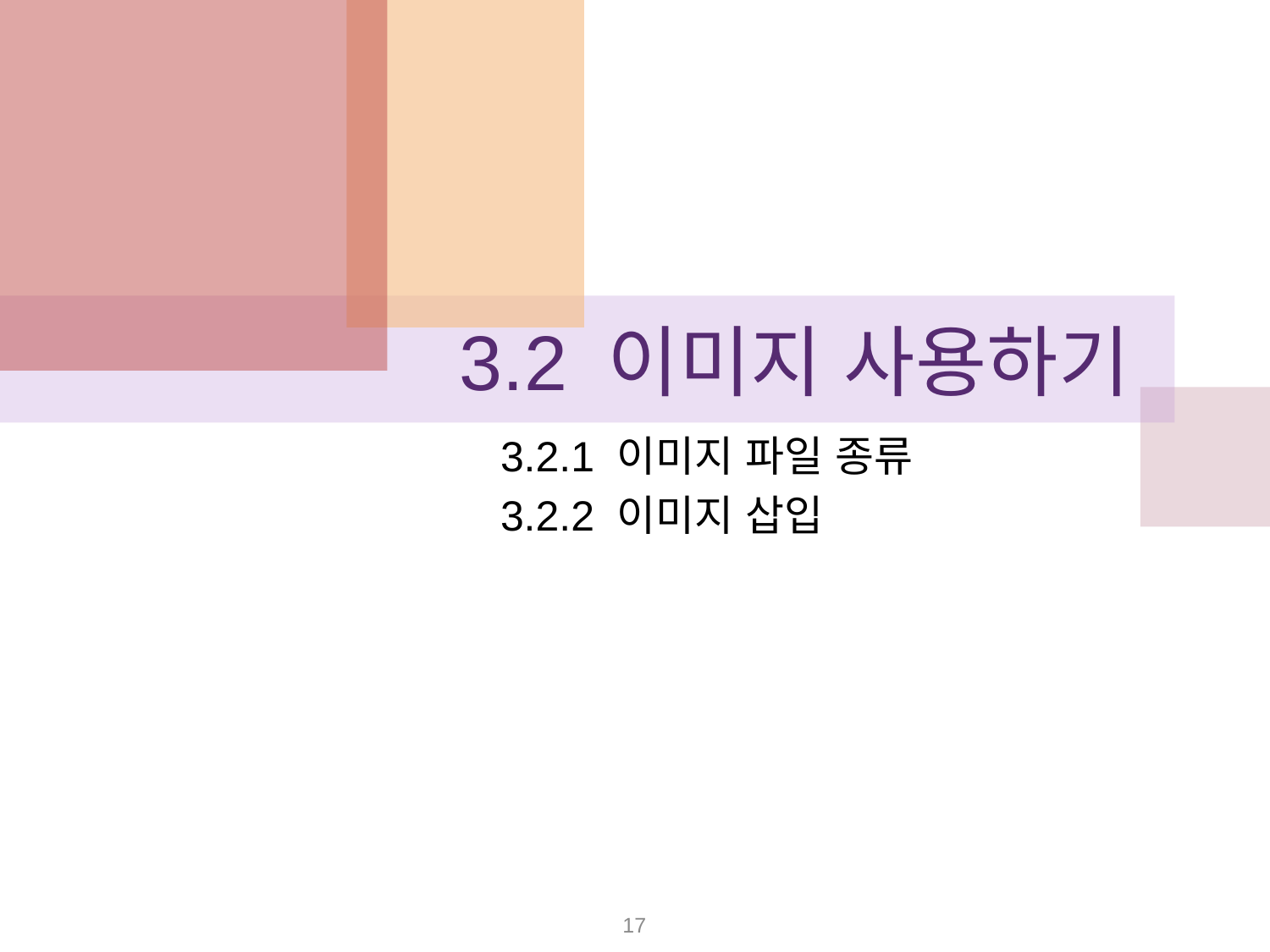

# 3.2 이미지 사용하기
3.2.1 이미지 파일 종류
3.2.2 이미지 삽입
17